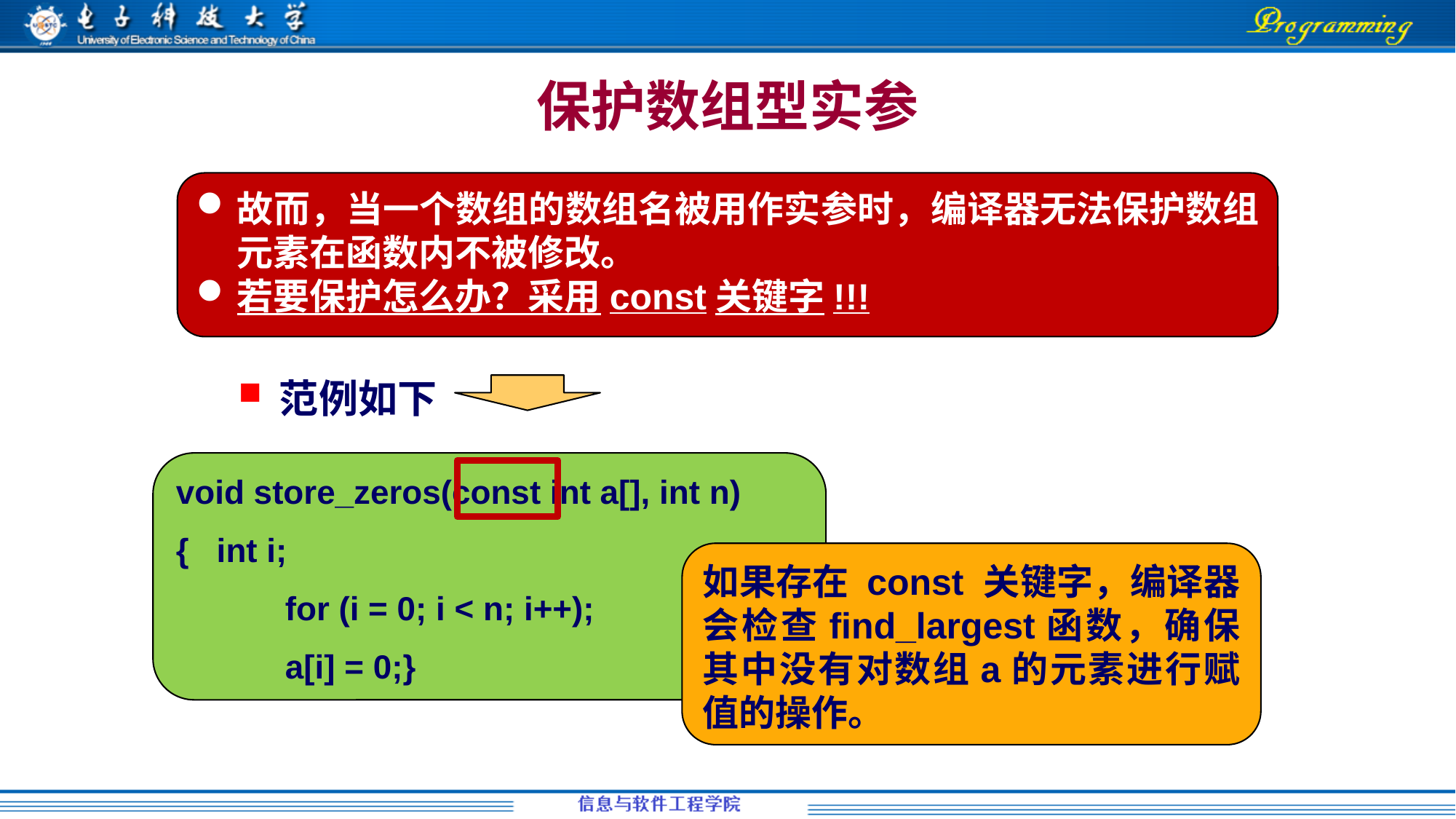

# 保护数组型实参
故而，当一个数组的数组名被用作实参时，编译器无法保护数组元素在函数内不被修改。
若要保护怎么办？采用const关键字!!!

范例如下

void store_zeros(const int a[], int n)
{   int i;
	for (i = 0; i < n; i++);
	a[i] = 0;}

如果存在 const 关键字，编译器会检查find_largest函数，确保其中没有对数组a的元素进行赋值的操作。